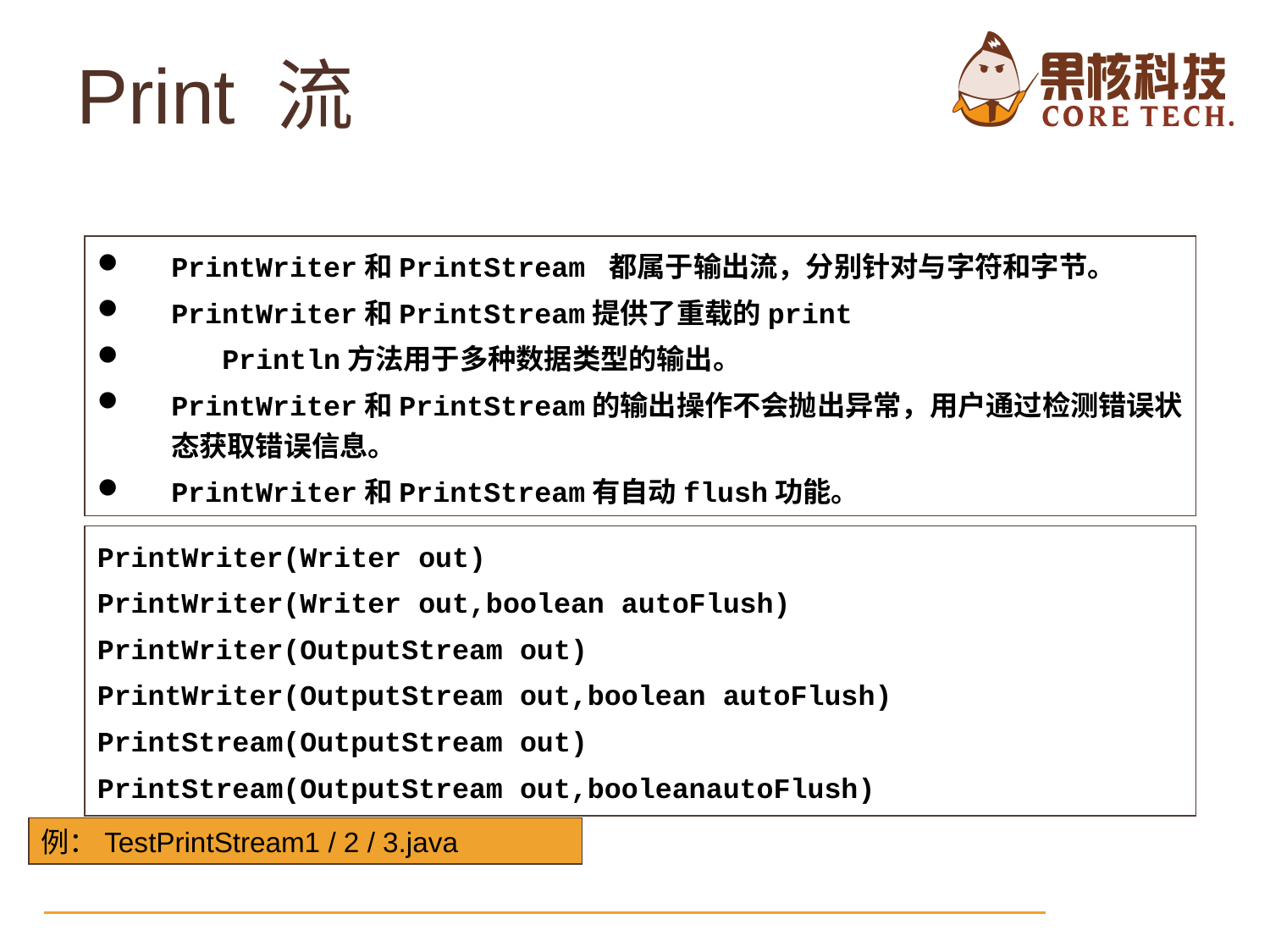

# Print 流
PrintWriter和PrintStream 都属于输出流，分别针对与字符和字节。
PrintWriter和PrintStream提供了重载的print
   Println方法用于多种数据类型的输出。
PrintWriter和PrintStream的输出操作不会抛出异常，用户通过检测错误状态获取错误信息。
PrintWriter和PrintStream有自动flush功能。
PrintWriter(Writer out)
PrintWriter(Writer out,boolean autoFlush)
PrintWriter(OutputStream out)
PrintWriter(OutputStream out,boolean autoFlush)
PrintStream(OutputStream out)
PrintStream(OutputStream out,booleanautoFlush)
例：TestPrintStream1 / 2 / 3.java